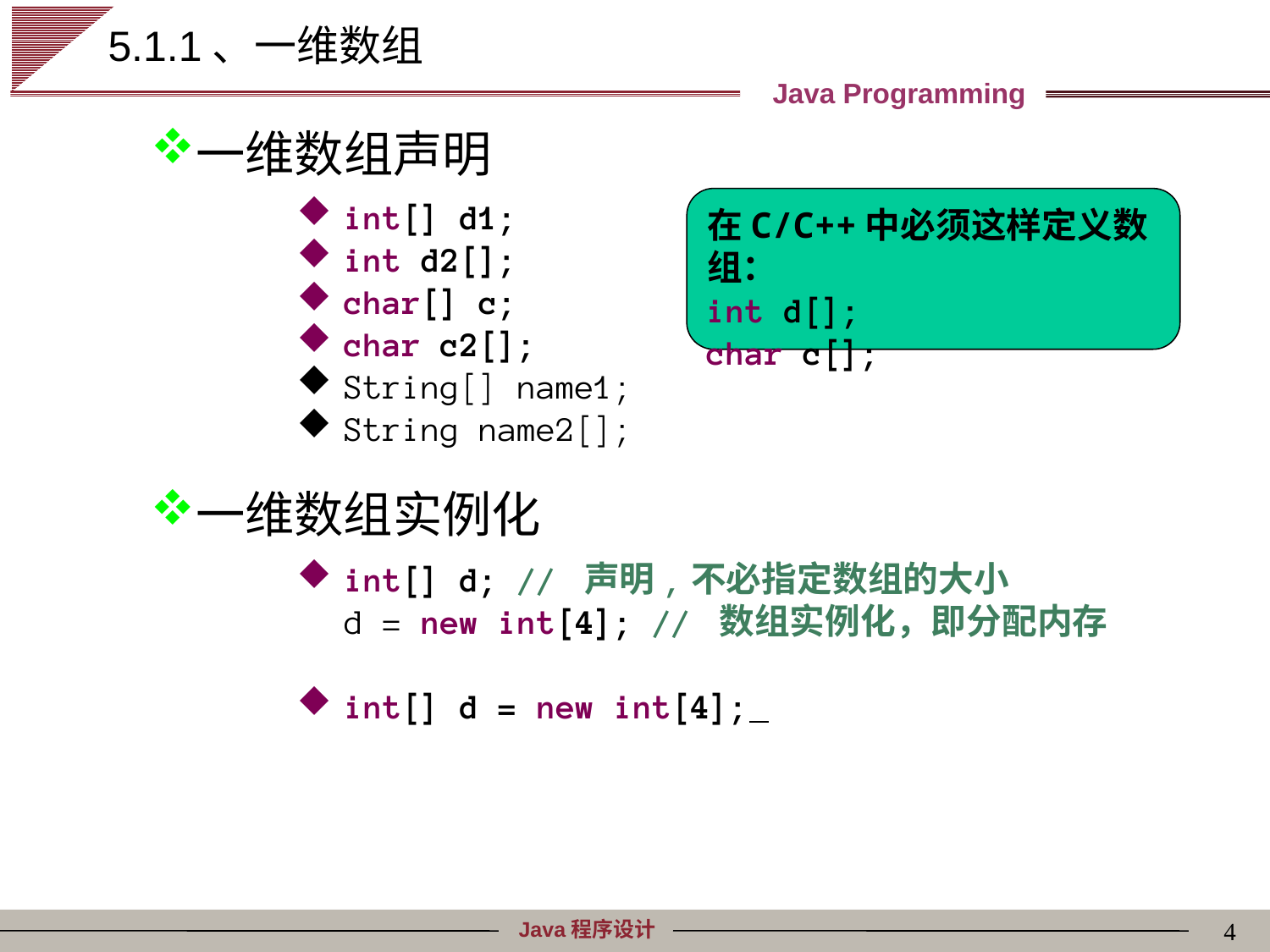

# 5.1.1、一维数组
一维数组声明
int[] d1;
int d2[];
char[] c;
char c2[];
String[] name1;
String name2[];
在C/C++中必须这样定义数组：
int d[];
char c[];
一维数组实例化
int[] d; // 声明,不必指定数组的大小
d = new int[4]; // 数组实例化，即分配内存

int[] d = new int[4];